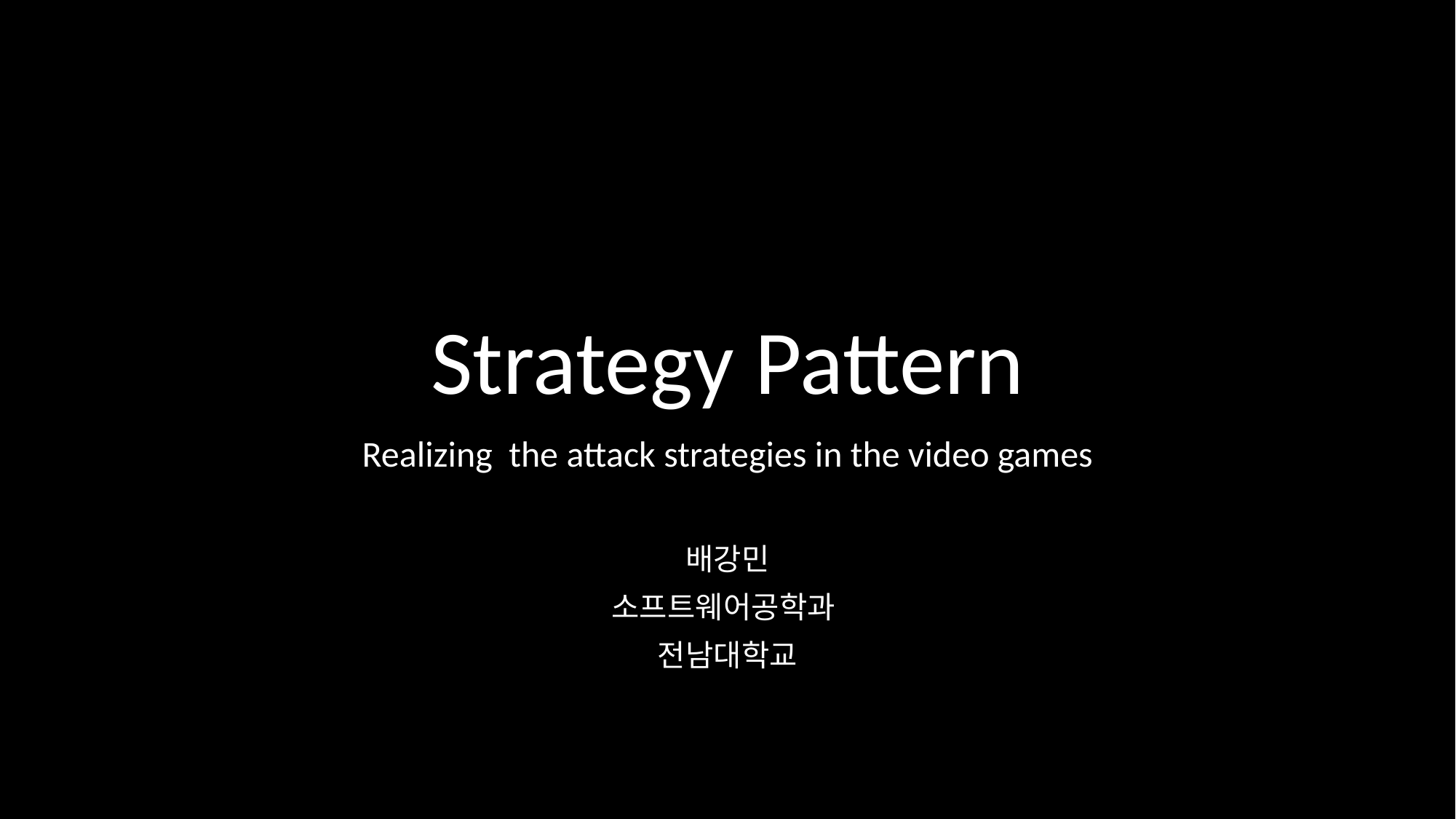

# Strategy Pattern
Realizing  the attack strategies in the video games

배강민
소프트웨어공학과
전남대학교